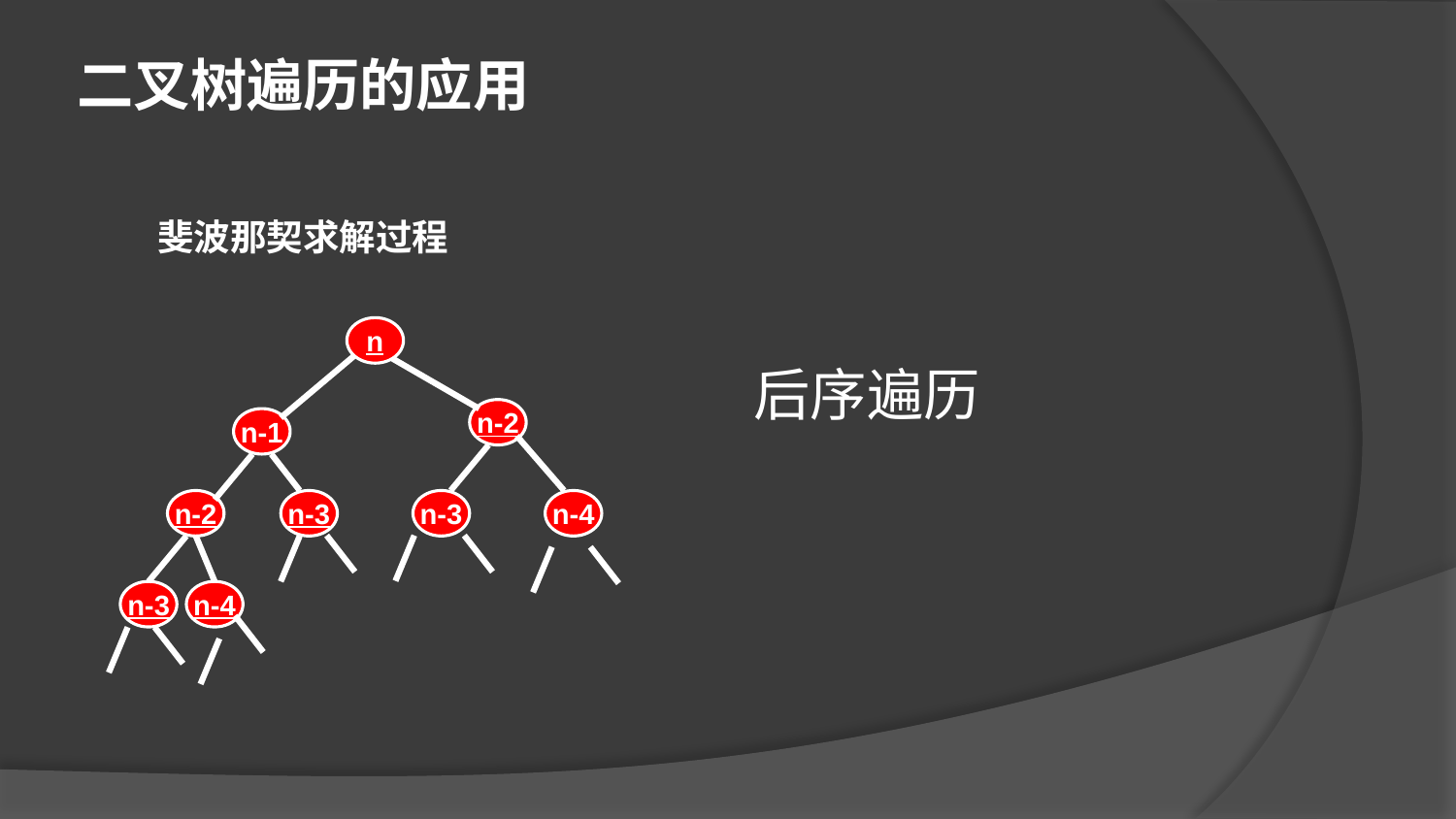

二叉树遍历的应用
斐波那契求解过程
n

n-2
n-1

n-2
n-3
n-3
n-4

n-3
n-4

后序遍历